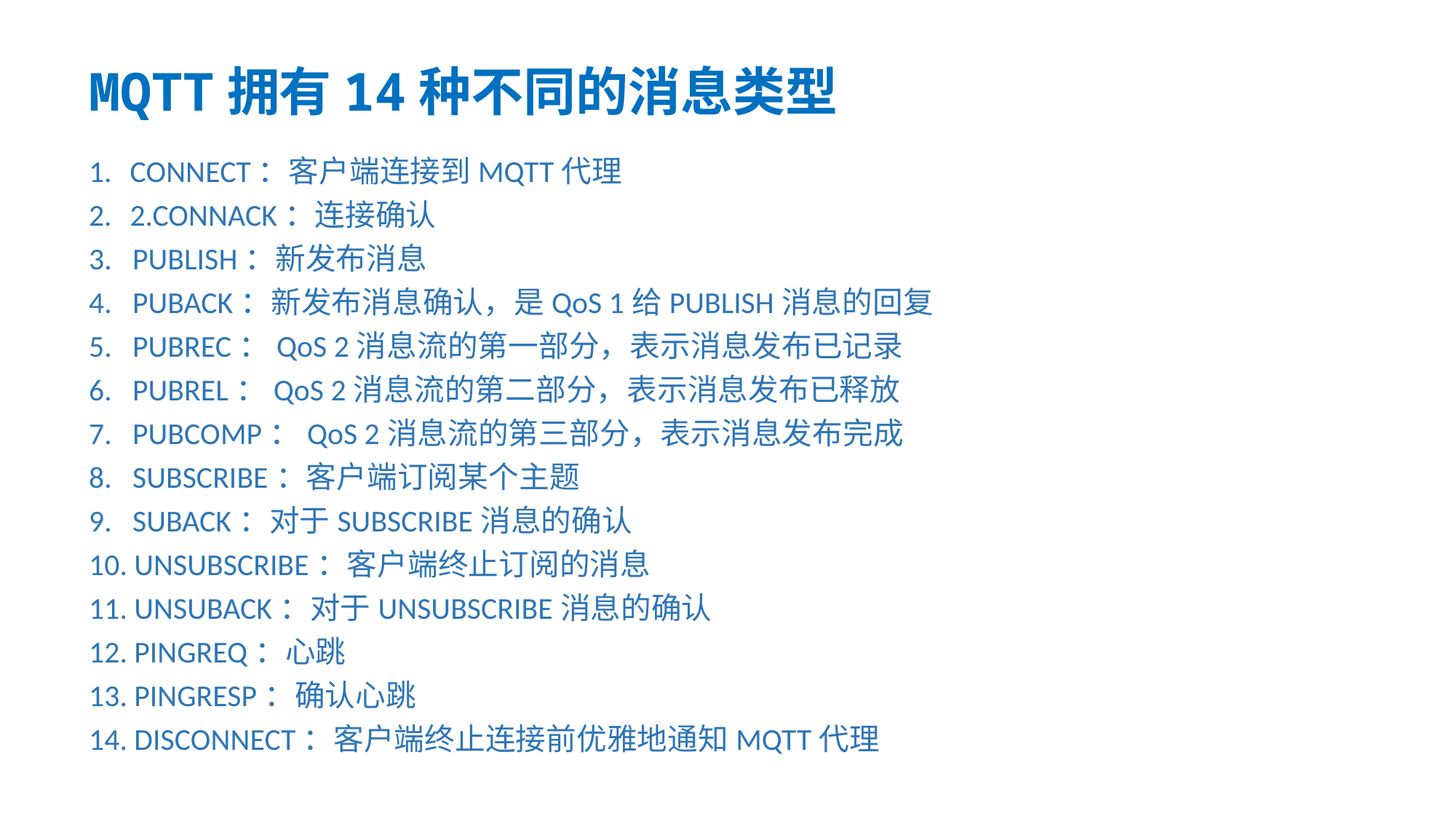

# MQTT拥有14种不同的消息类型
CONNECT：客户端连接到MQTT代理
2.CONNACK：连接确认
3.   PUBLISH：新发布消息
4.   PUBACK：新发布消息确认，是QoS 1给PUBLISH消息的回复
5.   PUBREC：QoS 2消息流的第一部分，表示消息发布已记录
6.   PUBREL：QoS 2消息流的第二部分，表示消息发布已释放
7.   PUBCOMP：QoS 2消息流的第三部分，表示消息发布完成
8.   SUBSCRIBE：客户端订阅某个主题
9.   SUBACK：对于SUBSCRIBE消息的确认
10. UNSUBSCRIBE：客户端终止订阅的消息
11. UNSUBACK：对于UNSUBSCRIBE消息的确认
12. PINGREQ：心跳
13. PINGRESP：确认心跳
14. DISCONNECT：客户端终止连接前优雅地通知MQTT代理